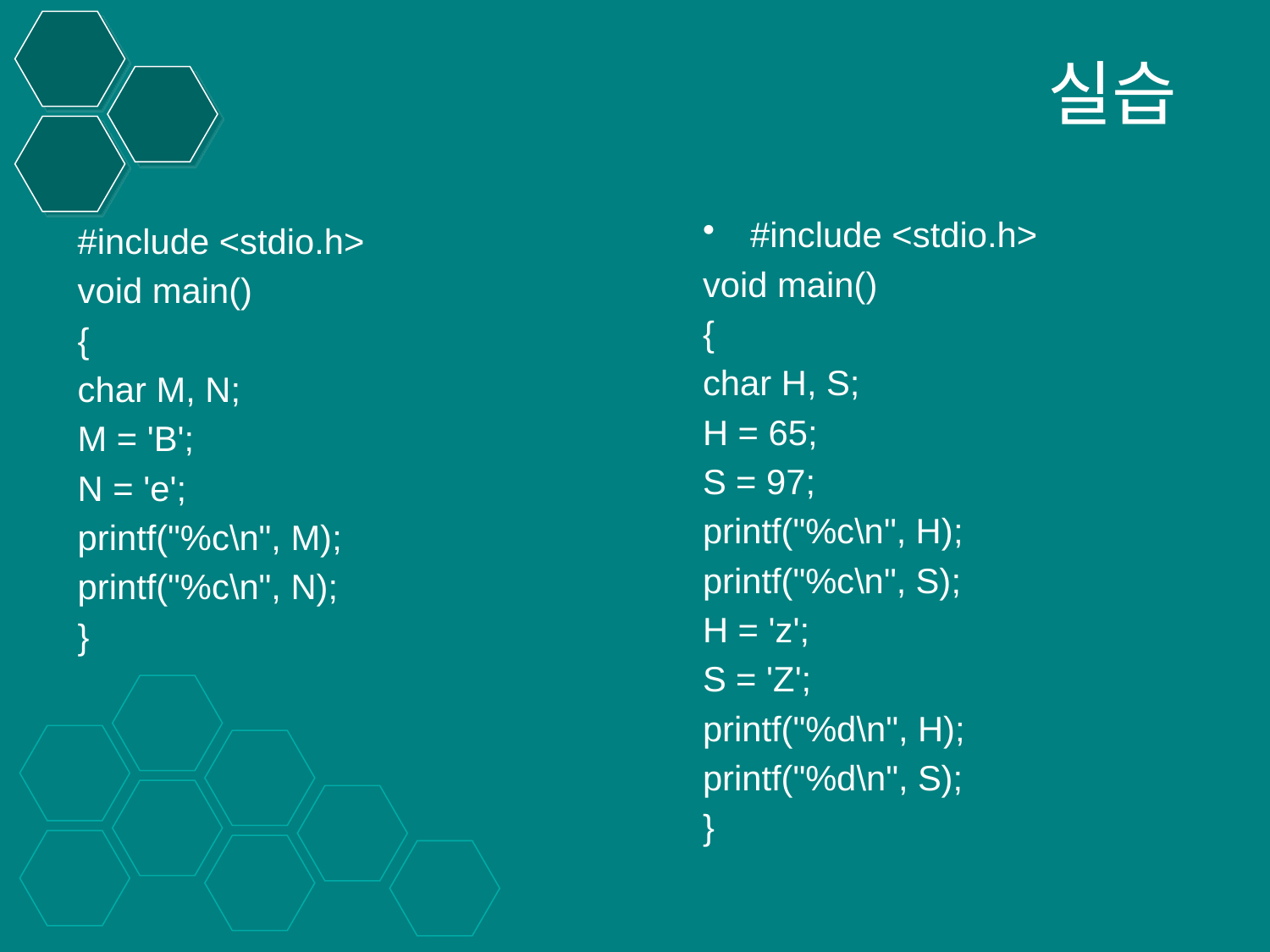

# 실습
#include <stdio.h>
void main()
{
char H, S;
H = 65;
S = 97;
printf("%c\n", H);
printf("%c\n", S);
H = 'z';
S = 'Z';
printf("%d\n", H);
printf("%d\n", S);
}
#include <stdio.h>
void main()
{
char M, N;
M = 'B';
N = 'e';
printf("%c\n", M);
printf("%c\n", N);
}